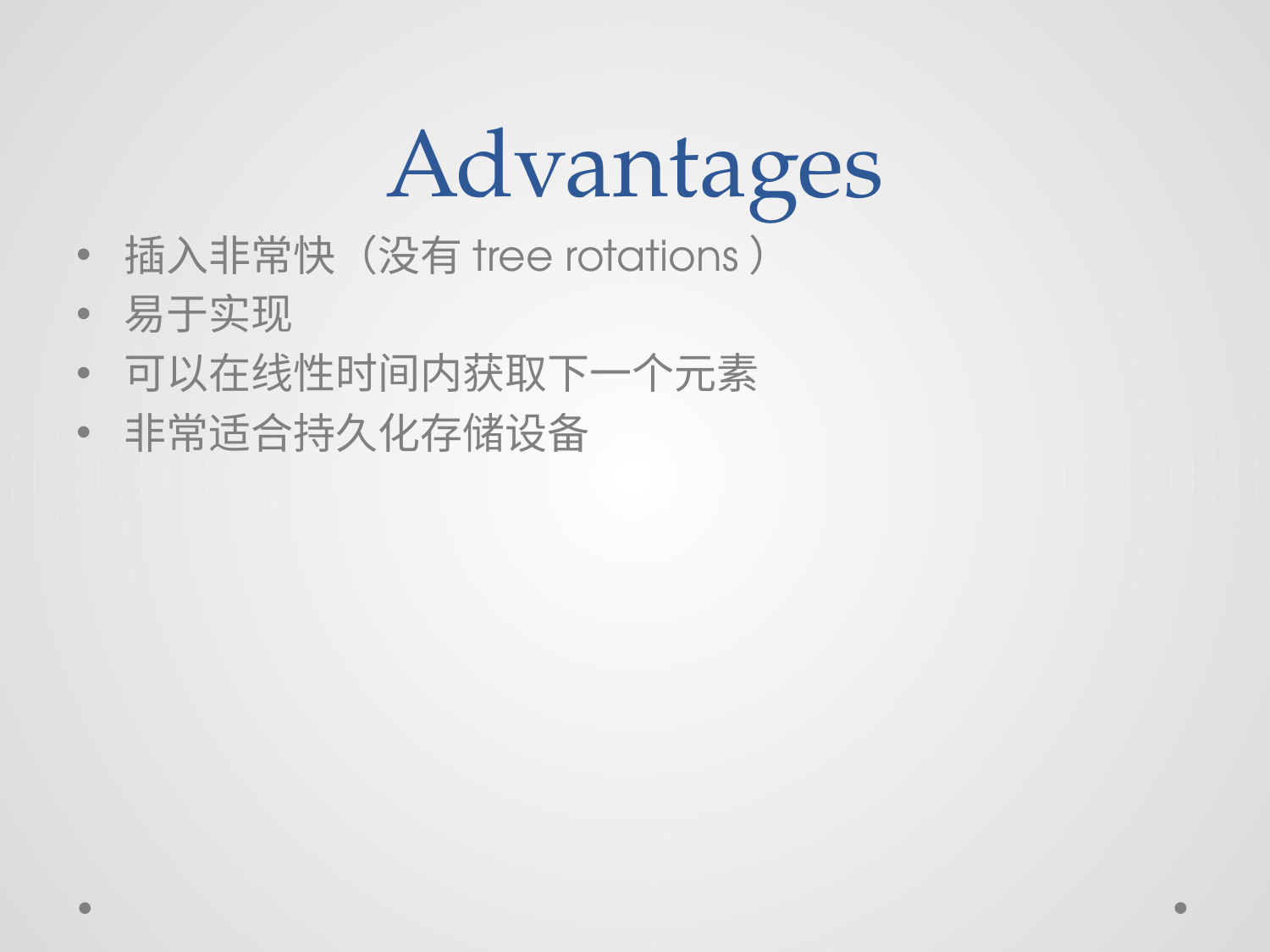

# Advantages
插入非常快（没有tree rotations）
易于实现
可以在线性时间内获取下一个元素
非常适合持久化存储设备